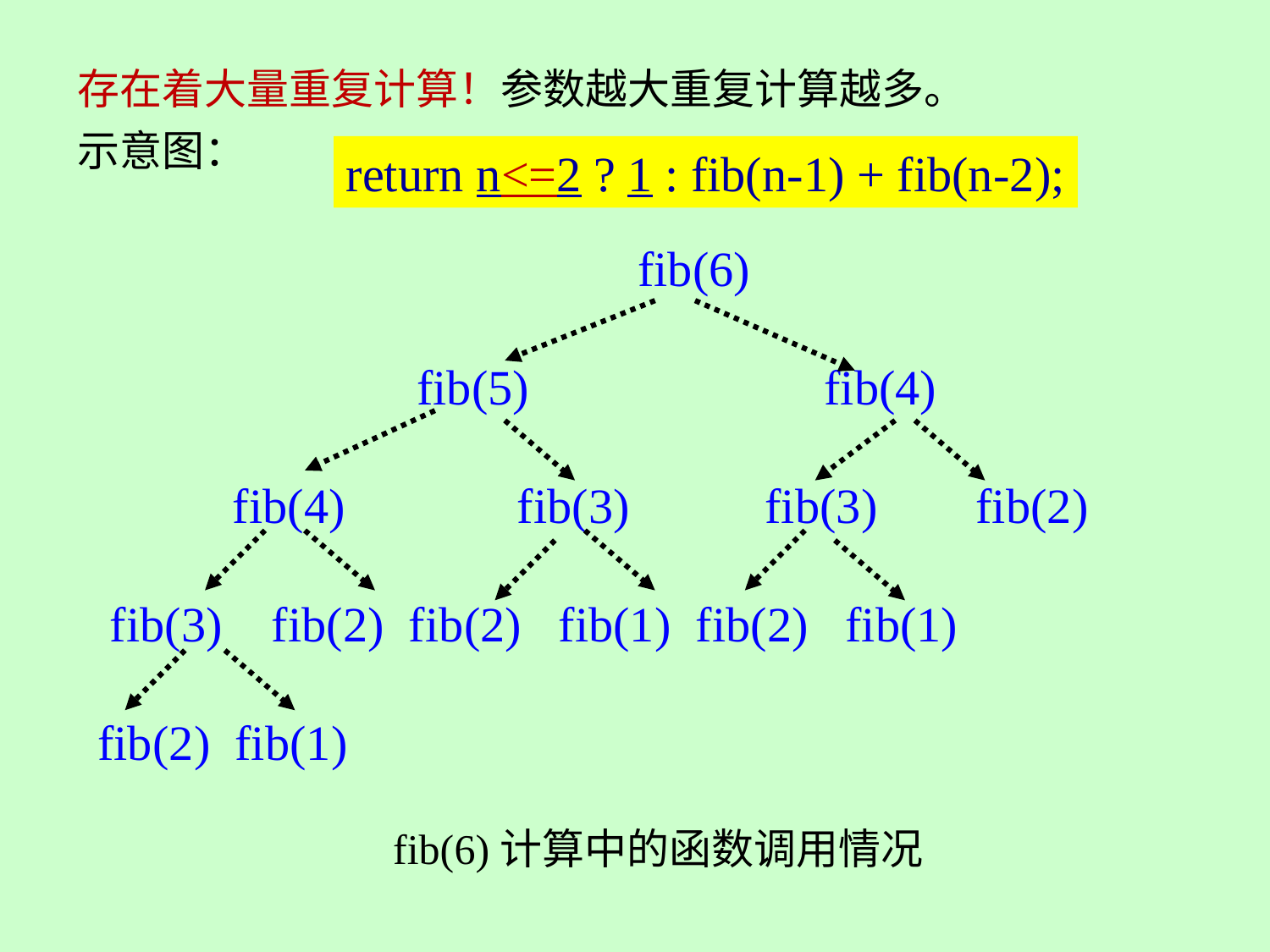

存在着大量重复计算！参数越大重复计算越多。
示意图：
return n<=2 ? 1 : fib(n-1) + fib(n-2);
                                            fib(6)
                          fib(5)                        fib(4)
           fib(4)              fib(3)           fib(3)        fib(2)
 fib(3)    fib(2)  fib(2)   fib(1)  fib(2)   fib(1)

fib(2)  fib(1)

fib(6)计算中的函数调用情况
96